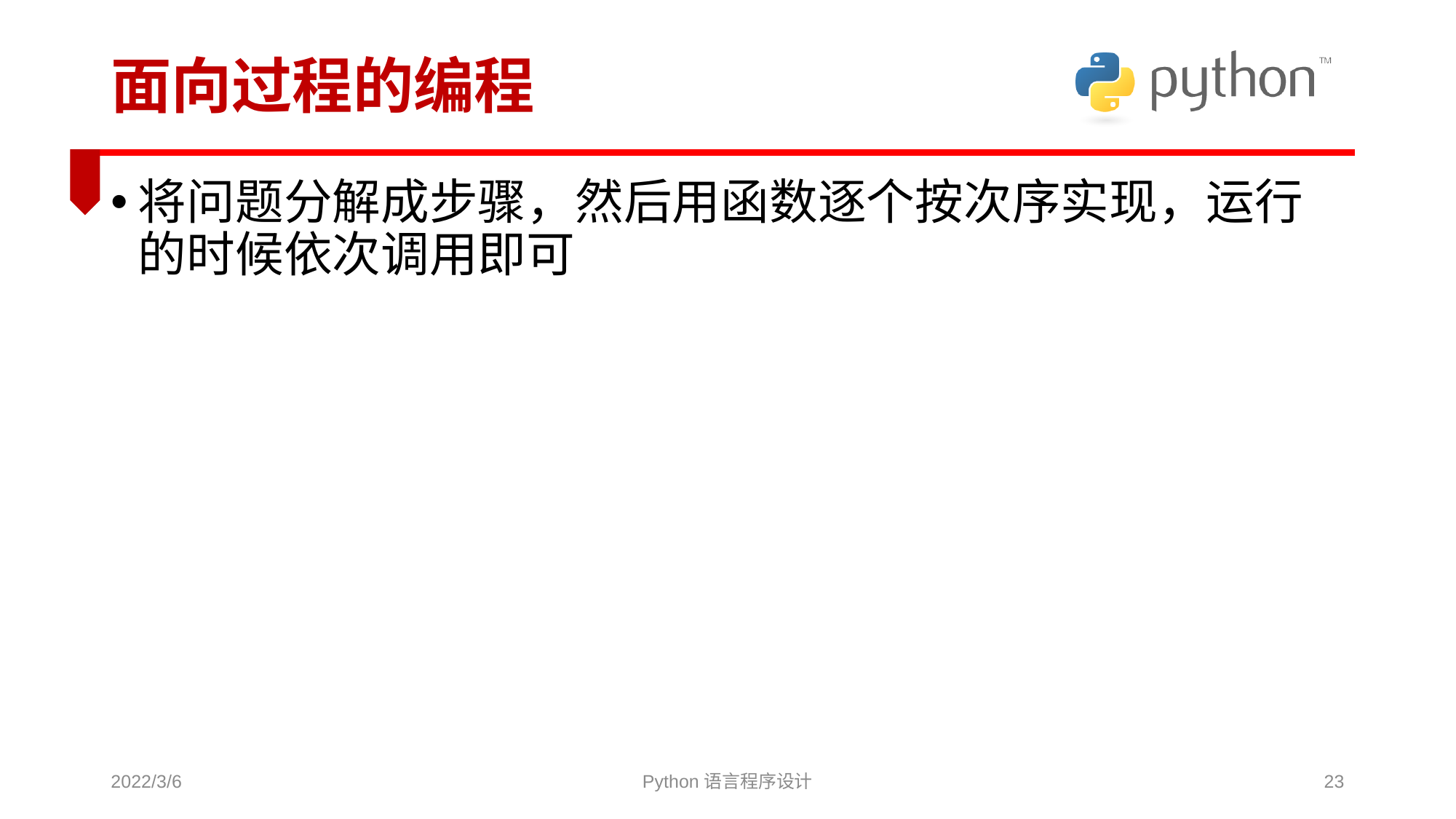

# 面向过程的编程
将问题分解成步骤，然后用函数逐个按次序实现，运行的时候依次调用即可
2022/3/6
Python语言程序设计
23